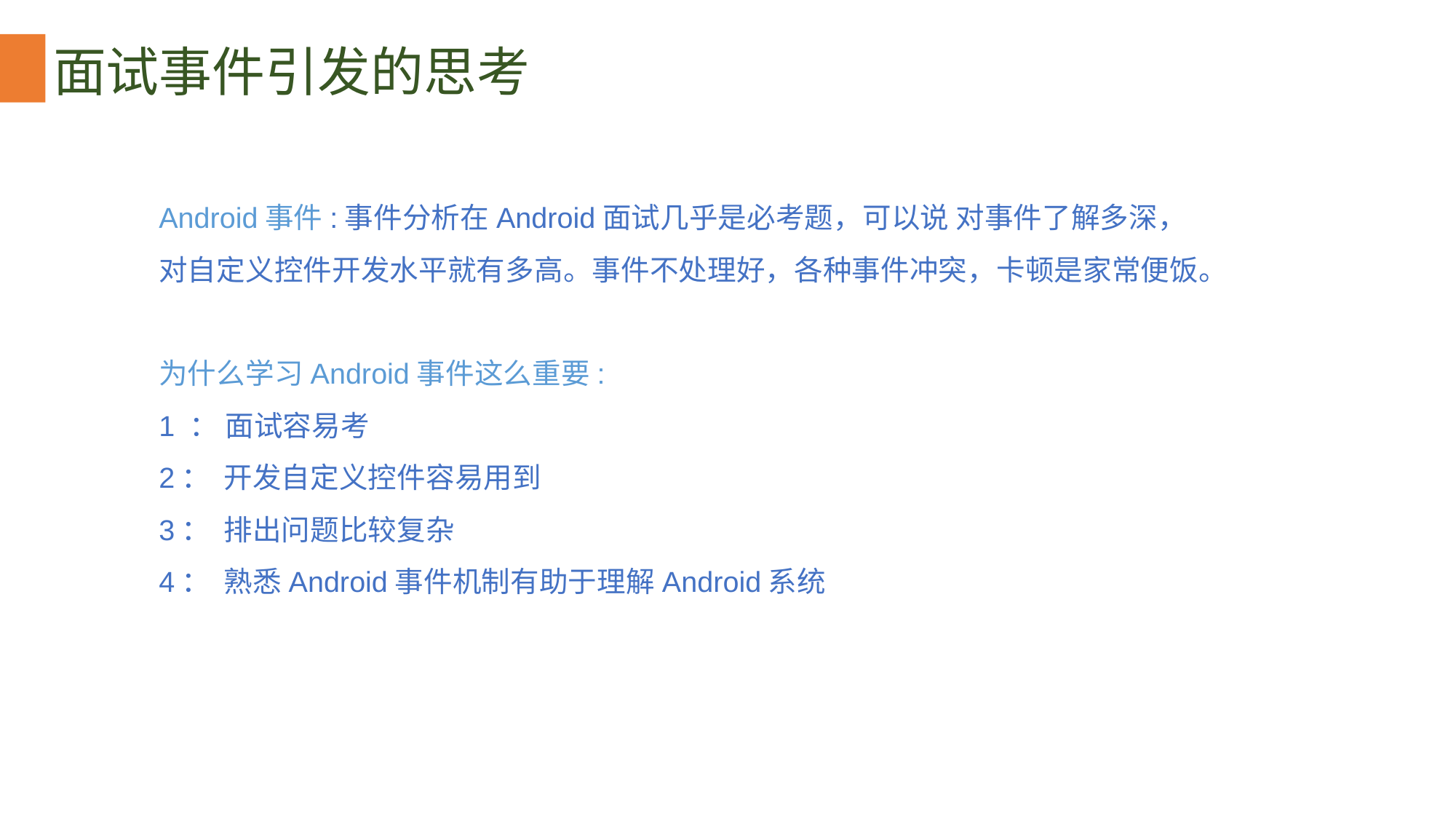

面试事件引发的思考
Android事件:事件分析在Android面试几乎是必考题，可以说 对事件了解多深，对自定义控件开发水平就有多高。事件不处理好，各种事件冲突，卡顿是家常便饭。

为什么学习Android事件这么重要:
1 ： 面试容易考
2：  开发自定义控件容易用到
3：  排出问题比较复杂
4：  熟悉Android事件机制有助于理解Android系统